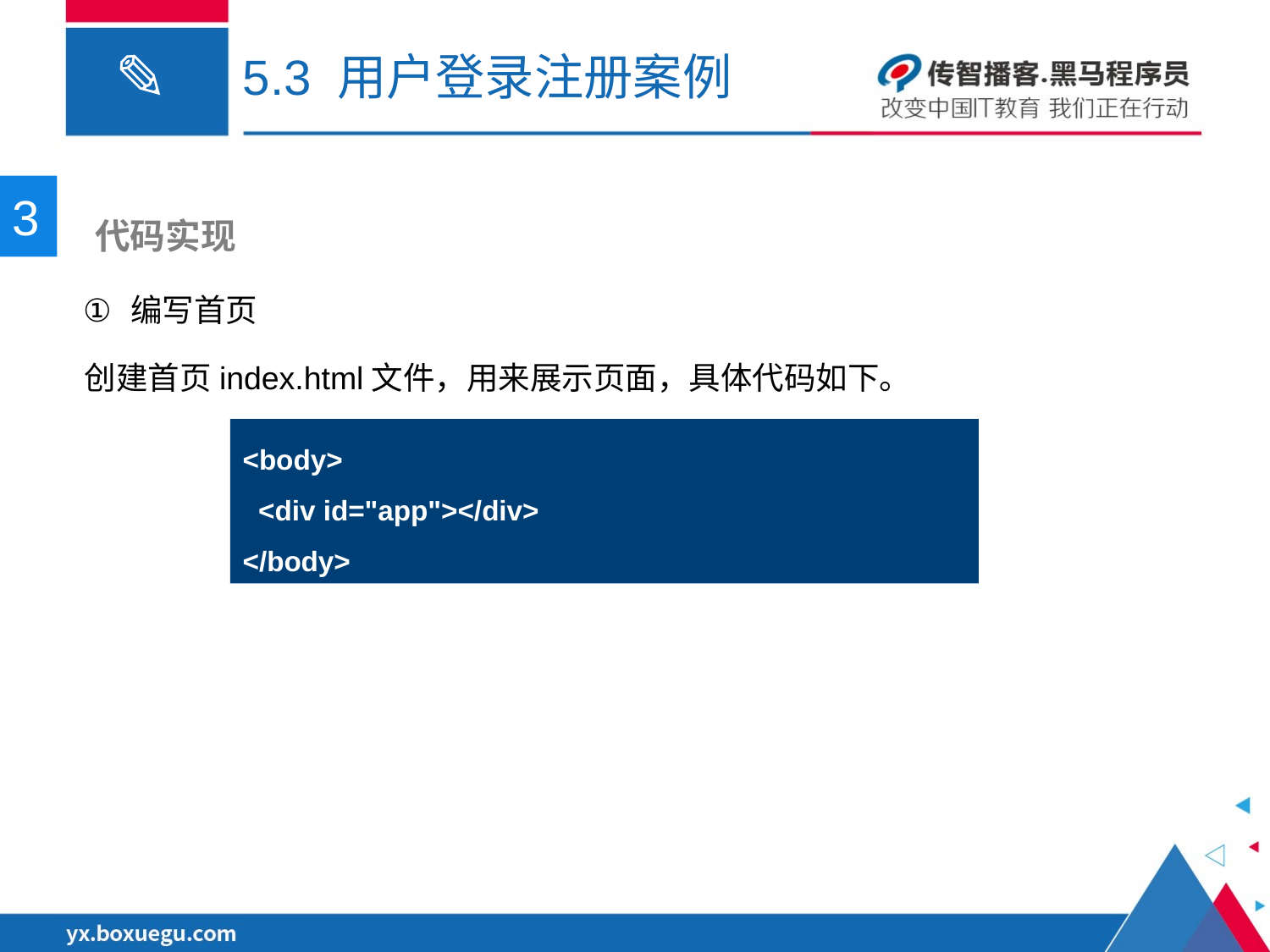

# 5.3 用户登录注册案例

3
  代码实现
编写首页
创建首页index.html文件，用来展示页面，具体代码如下。
<body>
  <div id="app"></div>
</body>